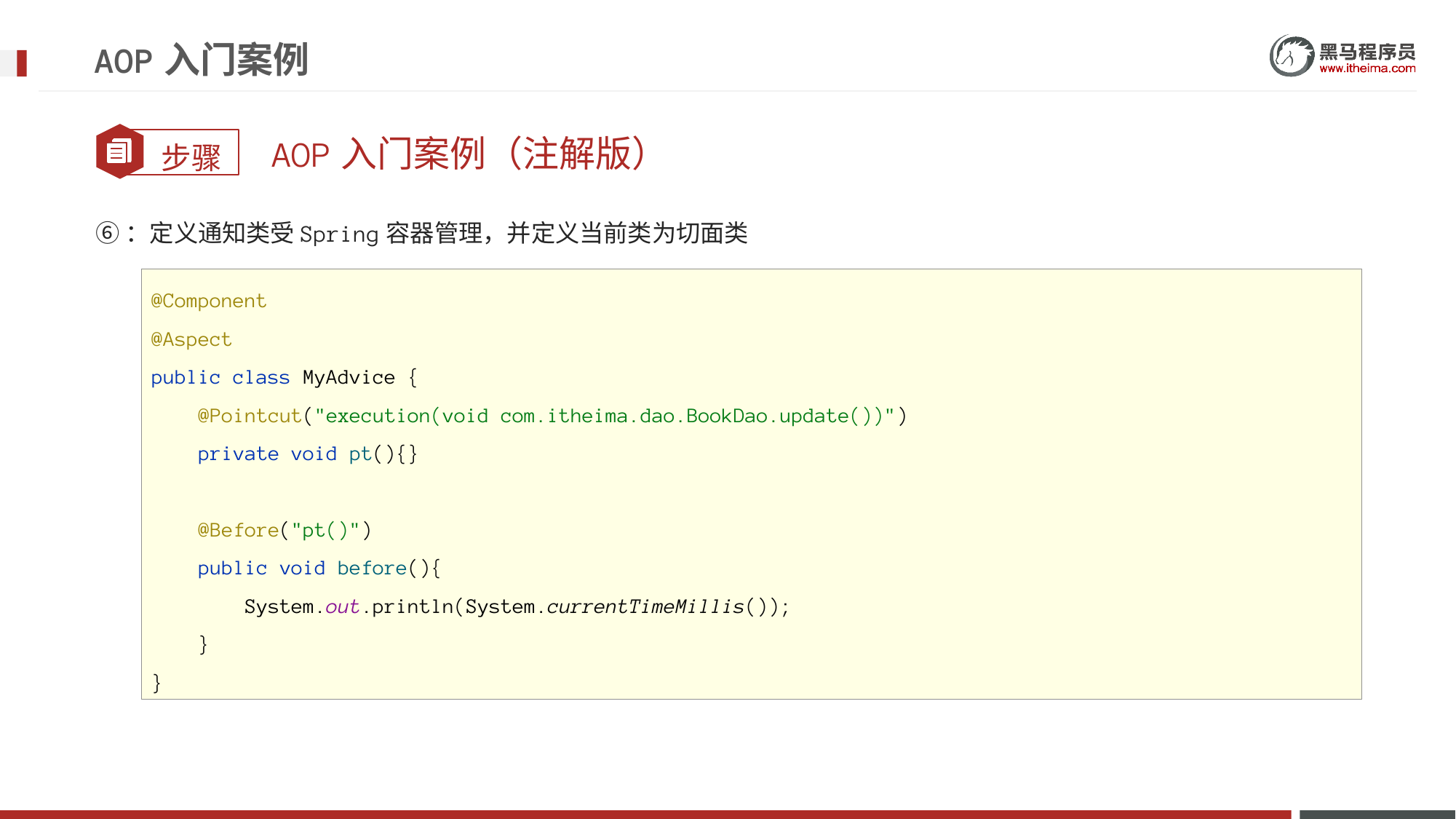

# AOP入门案例
AOP入门案例（注解版）
⑥：定义通知类受Spring容器管理，并定义当前类为切面类
@Component
@Aspect
public class MyAdvice {
    @Pointcut("execution(void com.itheima.dao.BookDao.update())")
    private void pt(){}
    @Before("pt()")
    public void before(){
        System.out.println(System.currentTimeMillis());
    }
}